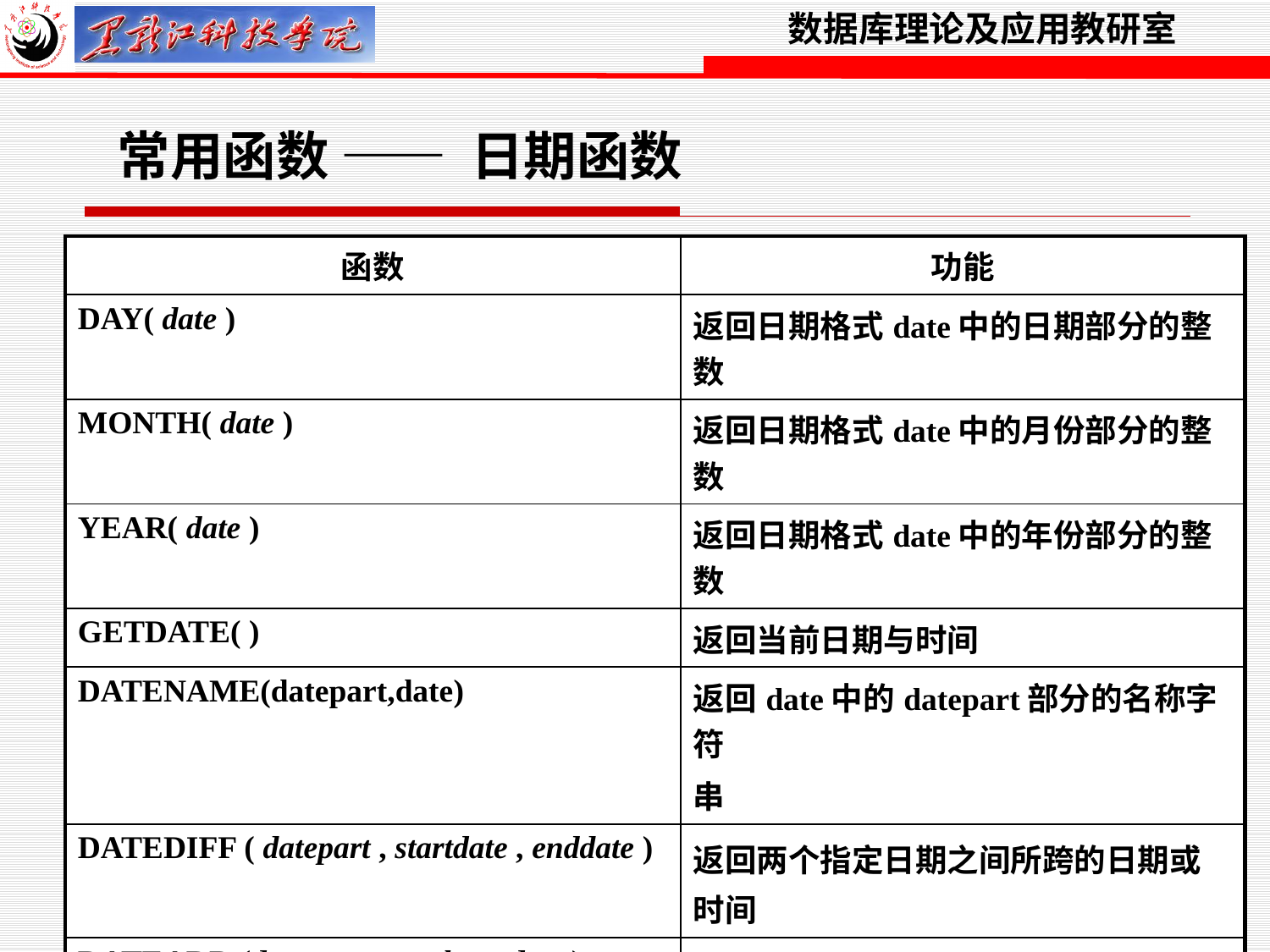

常用函数 ——  日期函数
| 函数 | 功能 |
| --- | --- |
| DAY( date ) | 返回日期格式date中的日期部分的整数 |
| MONTH( date ) | 返回日期格式date中的月份部分的整数 |
| YEAR( date ) | 返回日期格式date中的年份部分的整数 |
| GETDATE( ) | 返回当前日期与时间 |
| DATENAME(datepart,date) | 返回date中的datepart部分的名称字符 串 |
| DATEDIFF ( datepart , startdate , enddate ) | 返回两个指定日期之间所跨的日期或时间 |
| DATEADD (datepart , number , date ) | 通过将一个时间间隔与指定 date 的指定 datepart 相加，返回一个新的 datetime 值 |